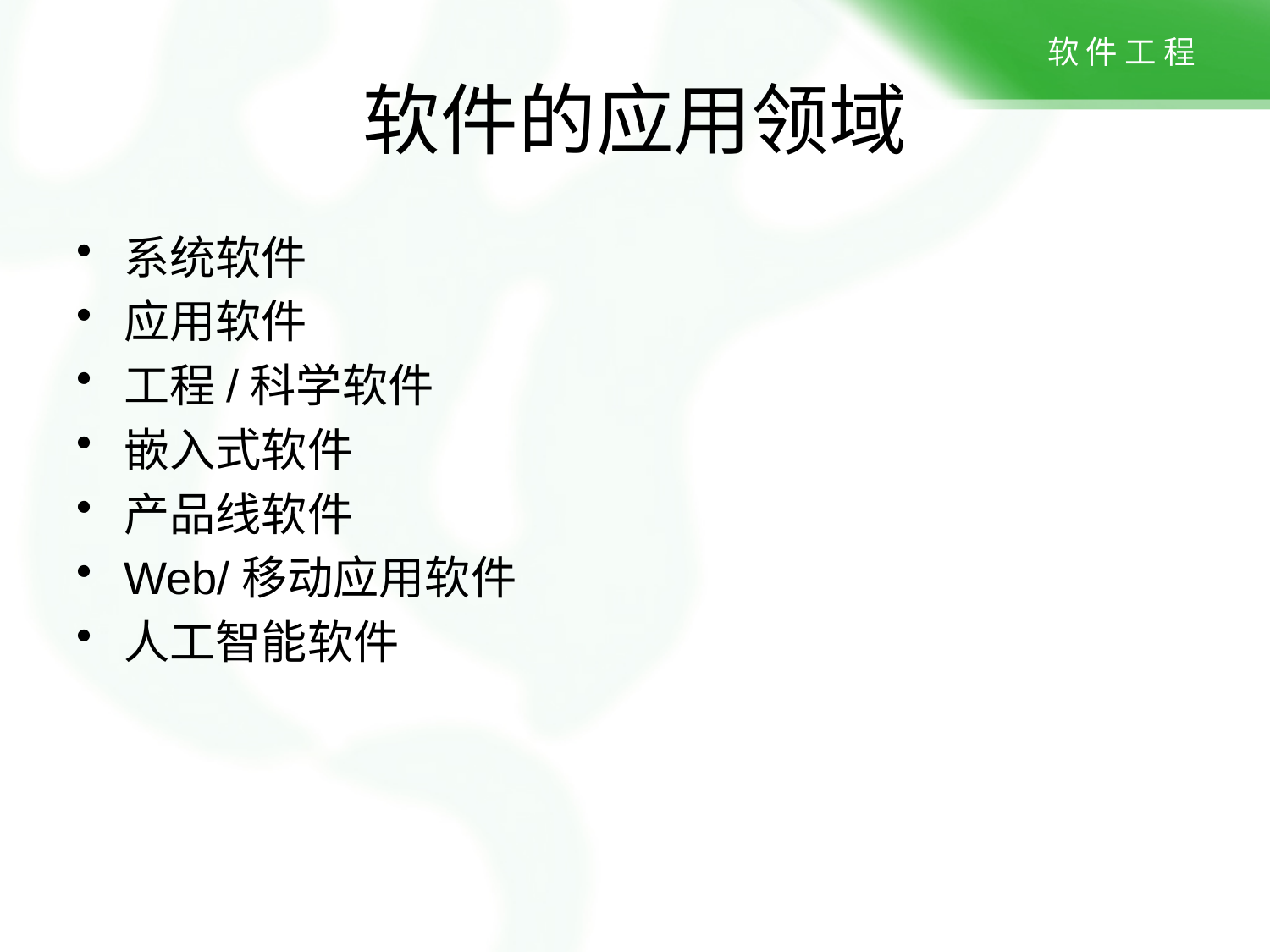

# 软件的应用领域
系统软件
应用软件
工程/科学软件
嵌入式软件
产品线软件
Web/移动应用软件
人工智能软件